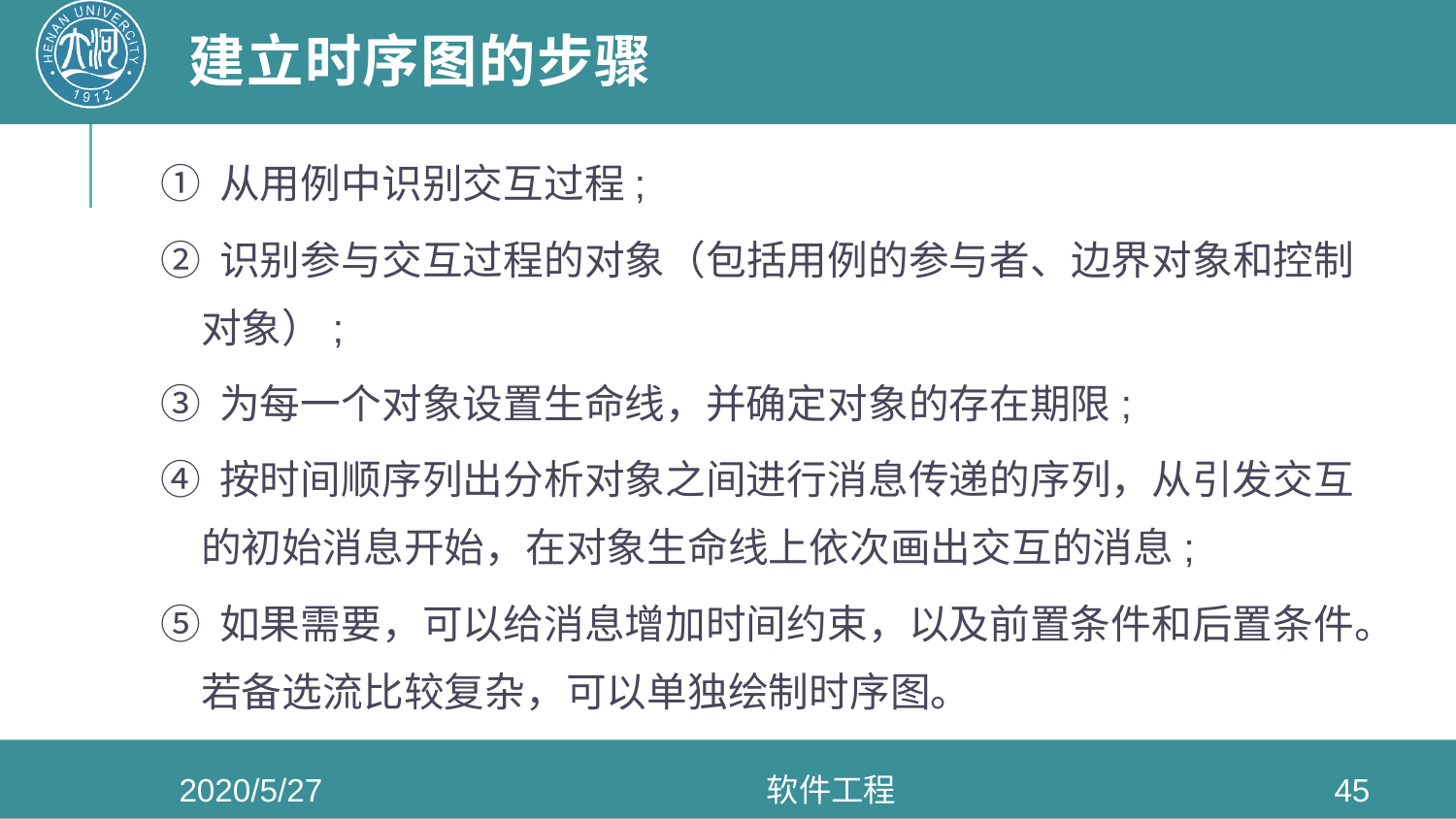

# 建立时序图的步骤
① 从用例中识别交互过程;
② 识别参与交互过程的对象（包括用例的参与者、边界对象和控制对象）;
③ 为每一个对象设置生命线，并确定对象的存在期限;
④ 按时间顺序列出分析对象之间进行消息传递的序列，从引发交互的初始消息开始，在对象生命线上依次画出交互的消息;
⑤ 如果需要，可以给消息增加时间约束，以及前置条件和后置条件。若备选流比较复杂，可以单独绘制时序图。
2020/5/27
软件工程
45